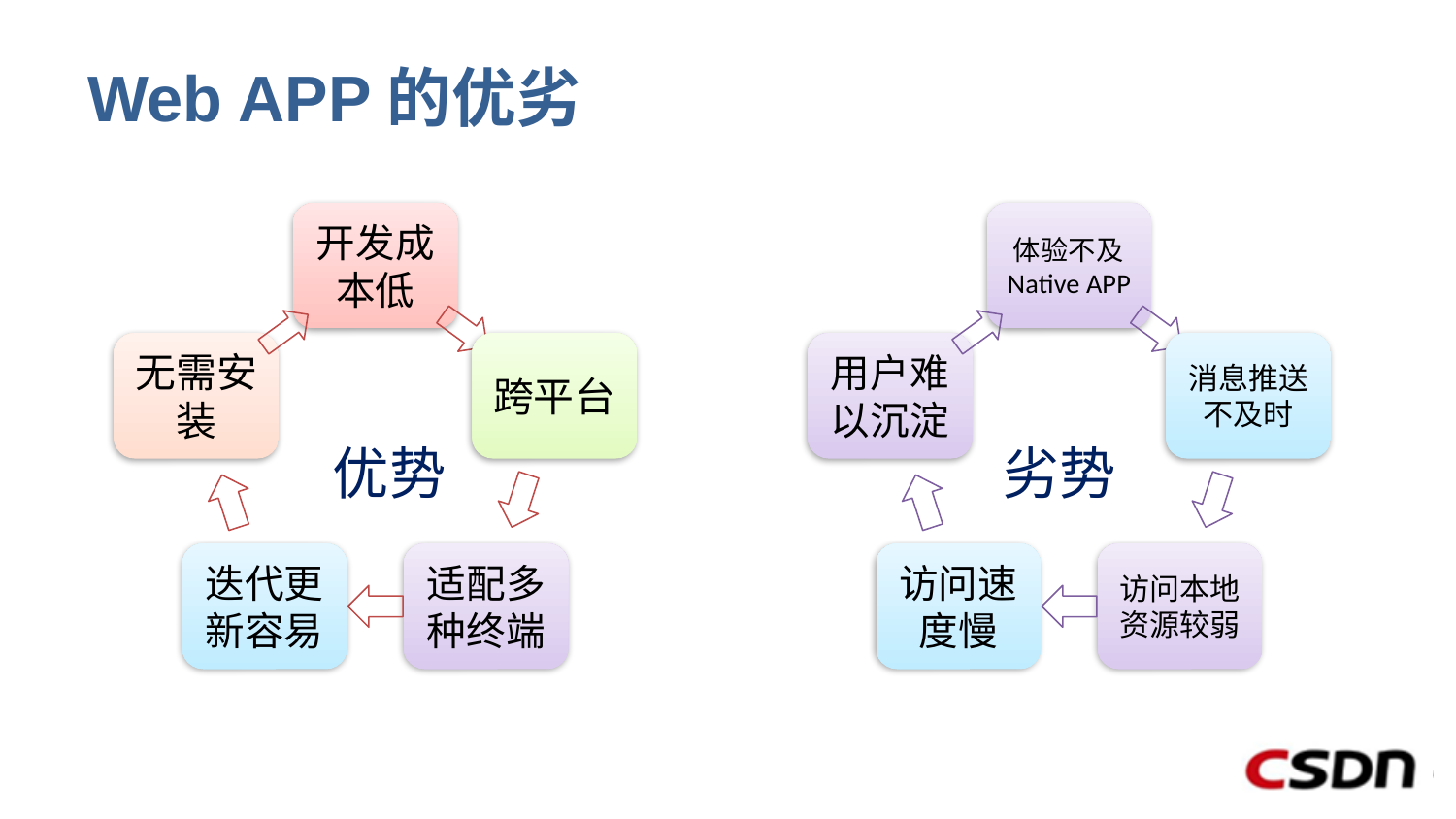

# Web APP的优劣
开发成本低
适配多种终端
迭代更新容易
无需安装
跨平台
体验不及Native APP
访问本地资源较弱
访问速度慢
消息推送不及时
用户难以沉淀
劣势
优势